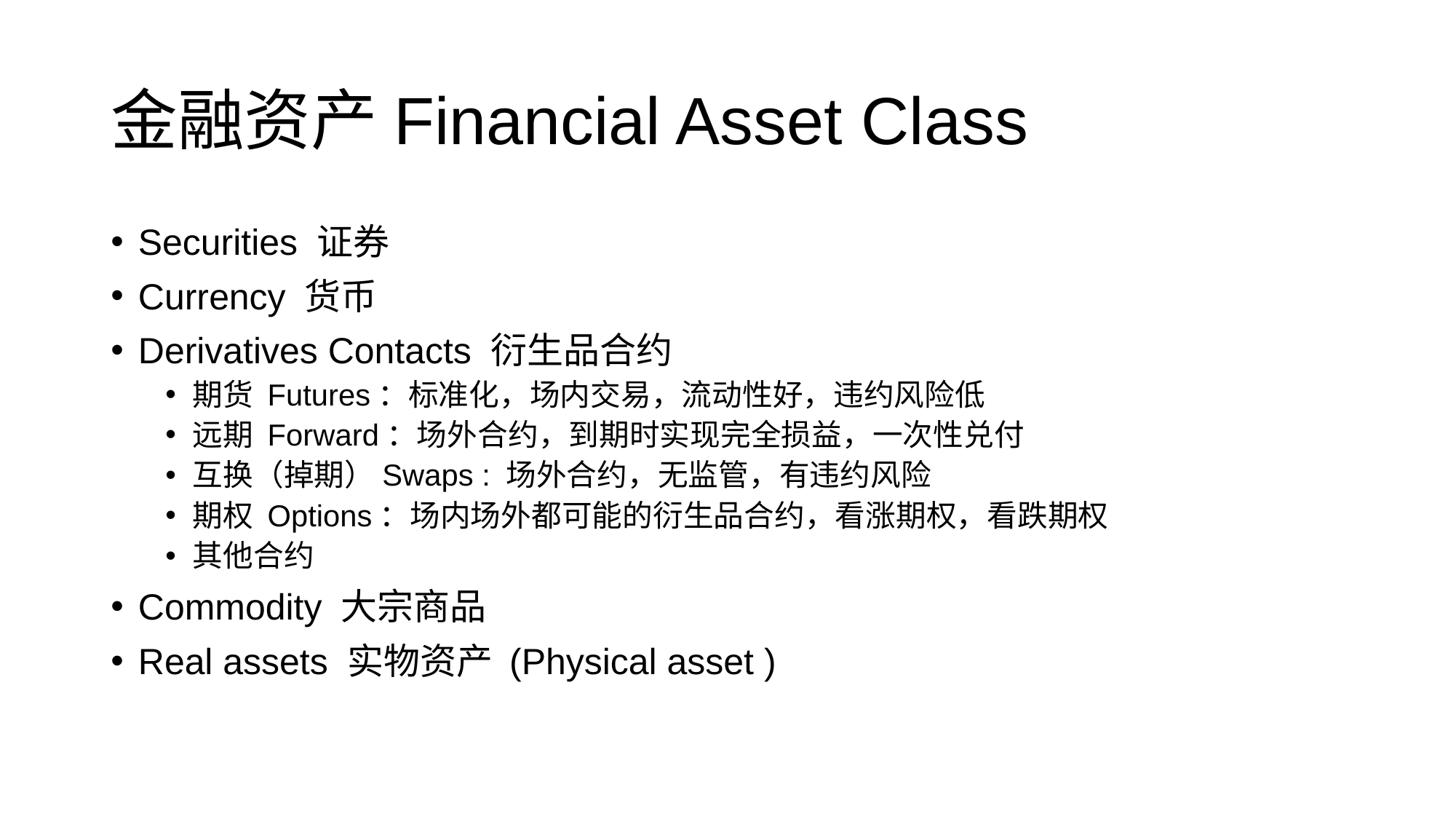

# 金融资产Financial Asset Class
Securities 证券
Currency 货币
Derivatives Contacts 衍生品合约
期货 Futures：标准化，场内交易，流动性好，违约风险低
远期 Forward：场外合约，到期时实现完全损益，一次性兑付
互换（掉期）Swaps : 场外合约，无监管，有违约风险
期权 Options：场内场外都可能的衍生品合约，看涨期权，看跌期权
其他合约
Commodity 大宗商品
Real assets 实物资产 (Physical asset )